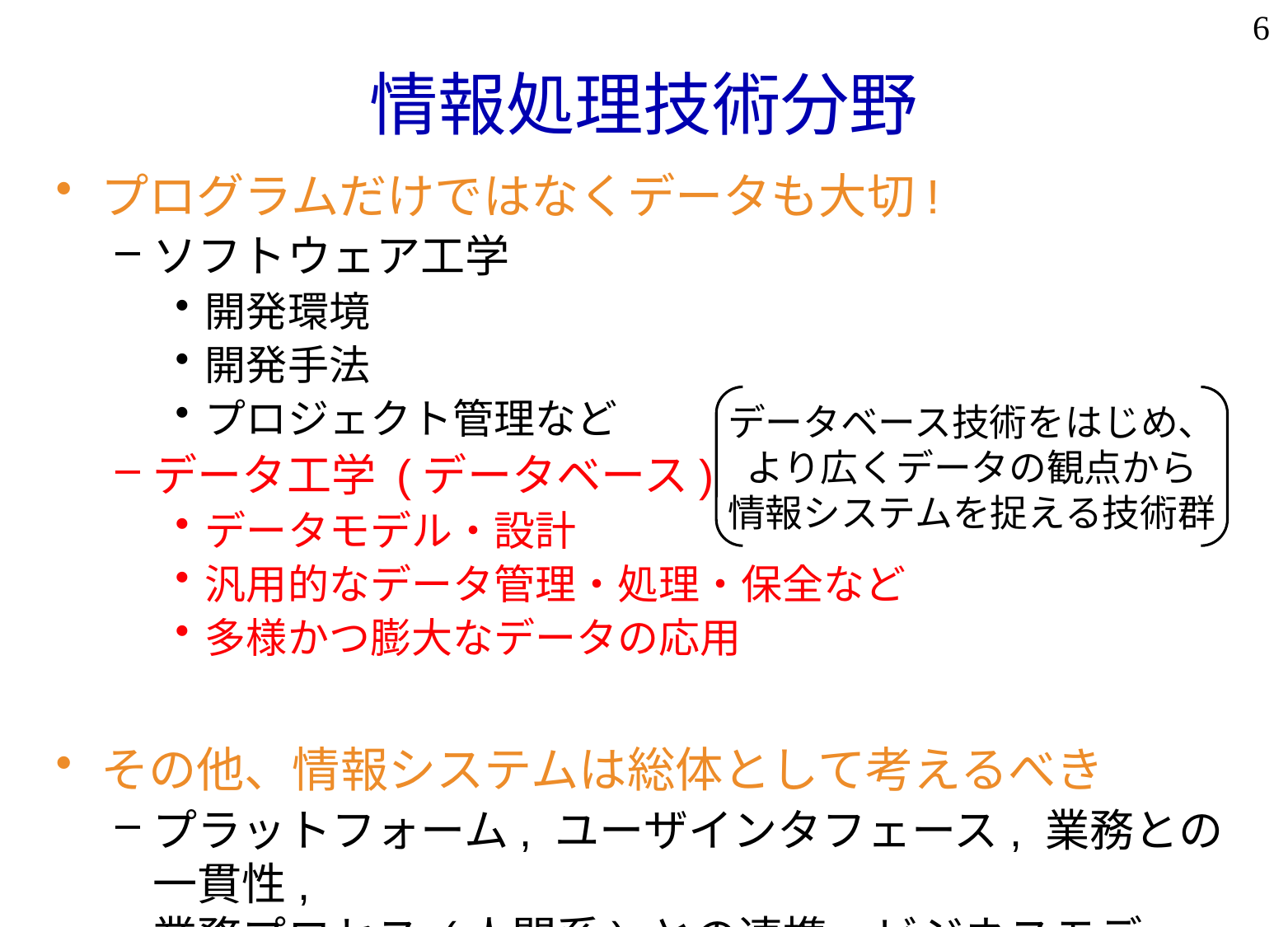

6
# 情報処理技術分野
プログラムだけではなくデータも大切!
ソフトウェア工学
開発環境
開発手法
プロジェクト管理など
データ工学 (データベース)
データモデル・設計
汎用的なデータ管理・処理・保全など
多様かつ膨大なデータの応用

その他、情報システムは総体として考えるべき
プラットフォーム, ユーザインタフェース, 業務との一貫性,
業務プロセス (人間系) との連携, ビジネスモデル, ...
データベース技術をはじめ、
より広くデータの観点から
情報システムを捉える技術群